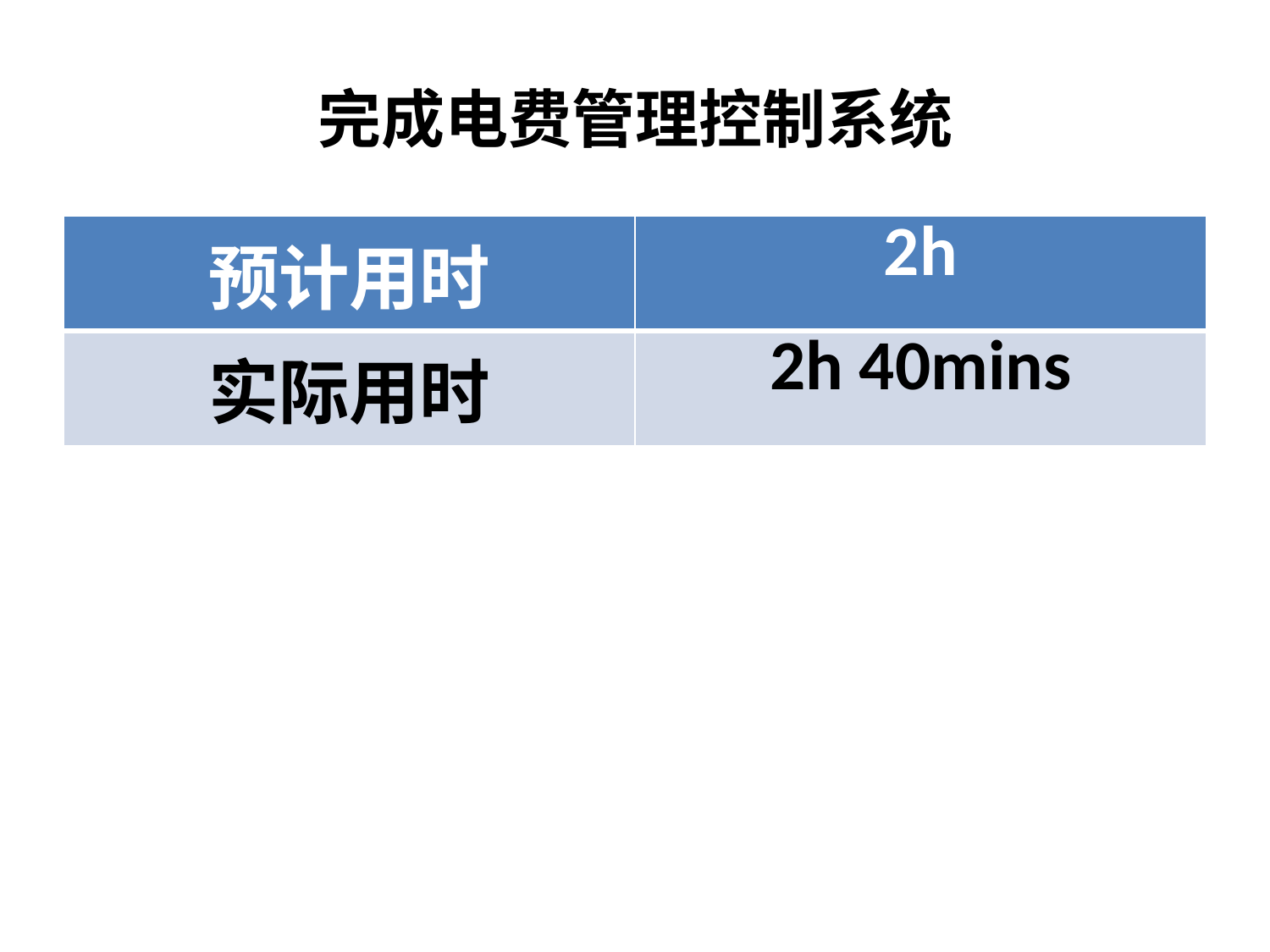

# 完成电费管理控制系统
| 预计用时 | 2h |
| --- | --- |
| 实际用时 | 2h 40mins |